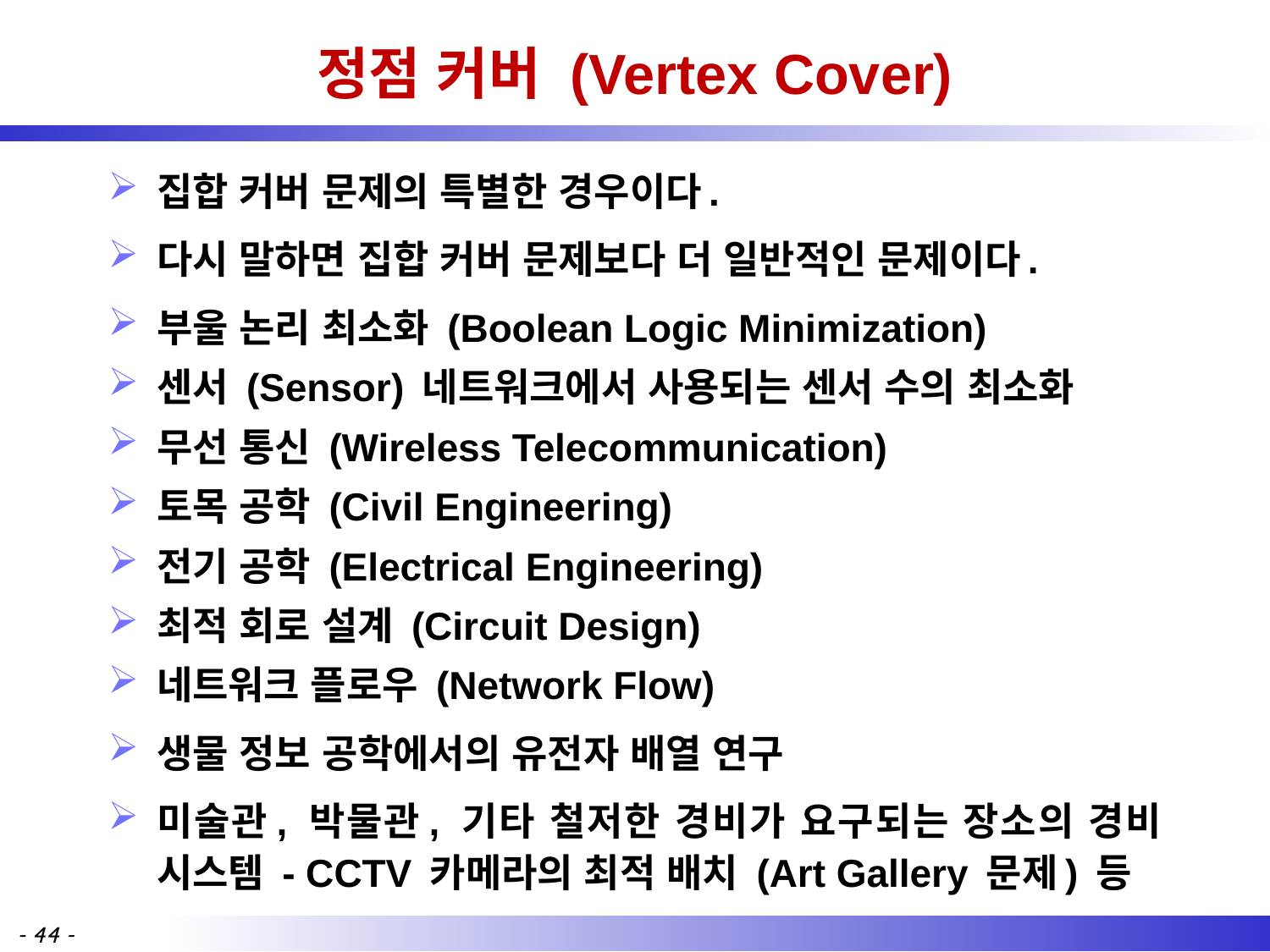

# 정점 커버 (Vertex Cover)
집합 커버 문제의 특별한 경우이다.
다시 말하면 집합 커버 문제보다 더 일반적인 문제이다.
부울 논리 최소화 (Boolean Logic Minimization)
센서 (Sensor) 네트워크에서 사용되는 센서 수의 최소화
무선 통신 (Wireless Telecommunication)
토목 공학 (Civil Engineering)
전기 공학 (Electrical Engineering)
최적 회로 설계 (Circuit Design)
네트워크 플로우 (Network Flow)
생물 정보 공학에서의 유전자 배열 연구
미술관, 박물관, 기타 철저한 경비가 요구되는 장소의 경비 시스템 - CCTV 카메라의 최적 배치 (Art Gallery 문제) 등
- 44 -